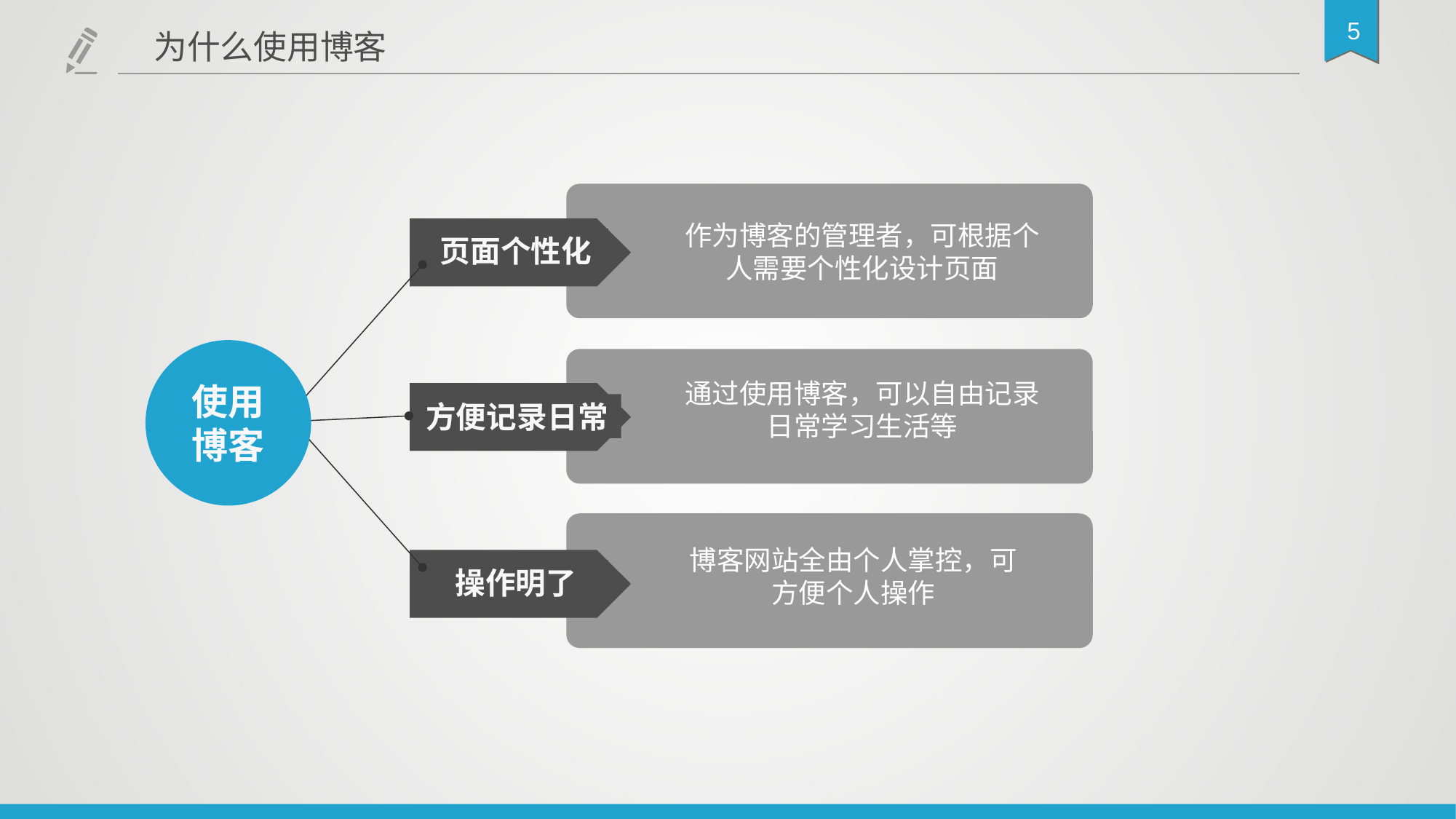

为什么使用博客

作为博客的管理者，可根据个人需要个性化设计页面

页面个性化

使用博客

通过使用博客，可以自由记录日常学习生活等

方便记录日常

博客网站全由个人掌控，可方便个人操作

操作明了